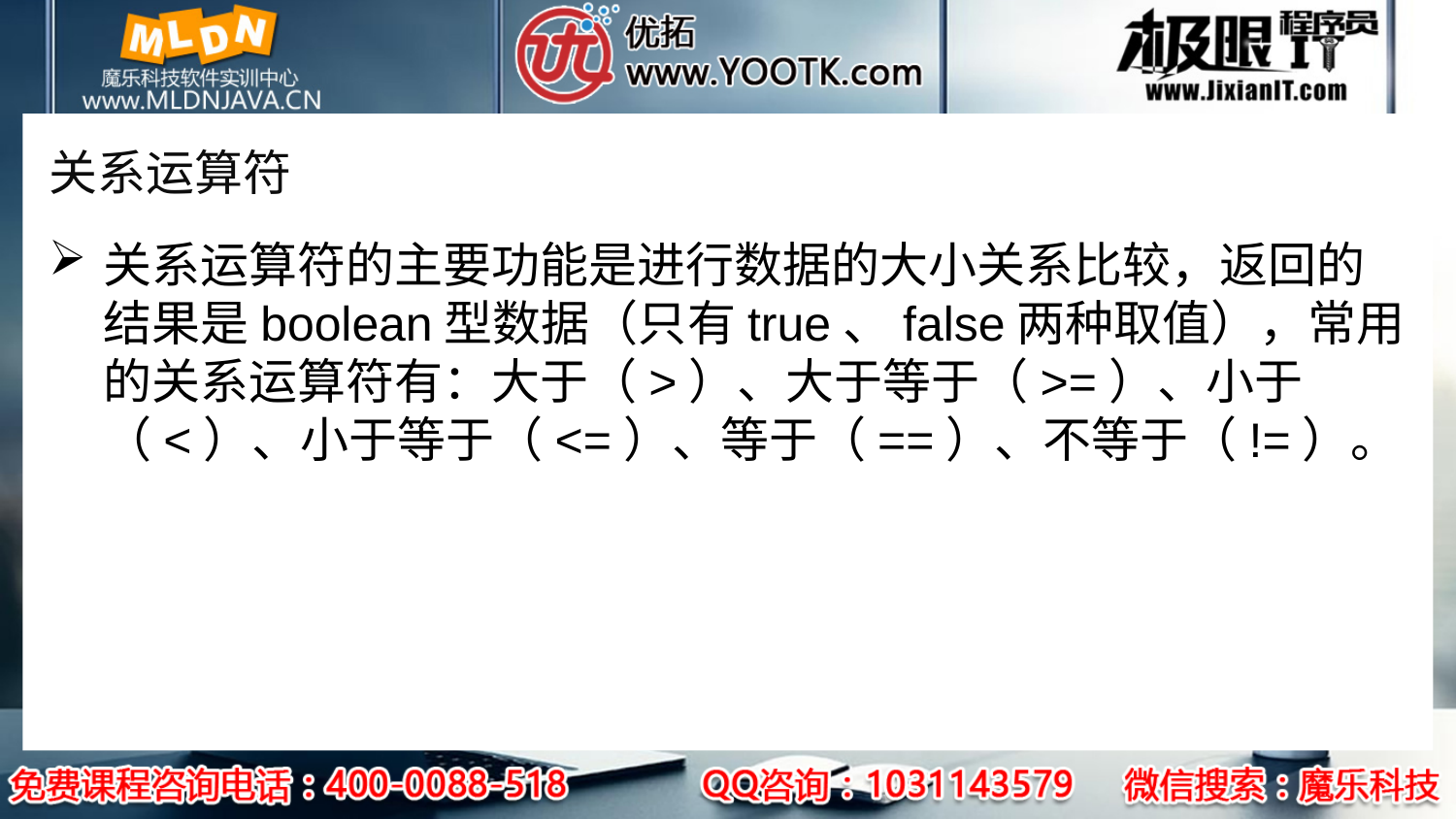

# 关系运算符
关系运算符的主要功能是进行数据的大小关系比较，返回的结果是boolean型数据（只有true、false两种取值），常用的关系运算符有：大于（>）、大于等于（>=）、小于（<）、小于等于（<=）、等于（==）、不等于（!=）。